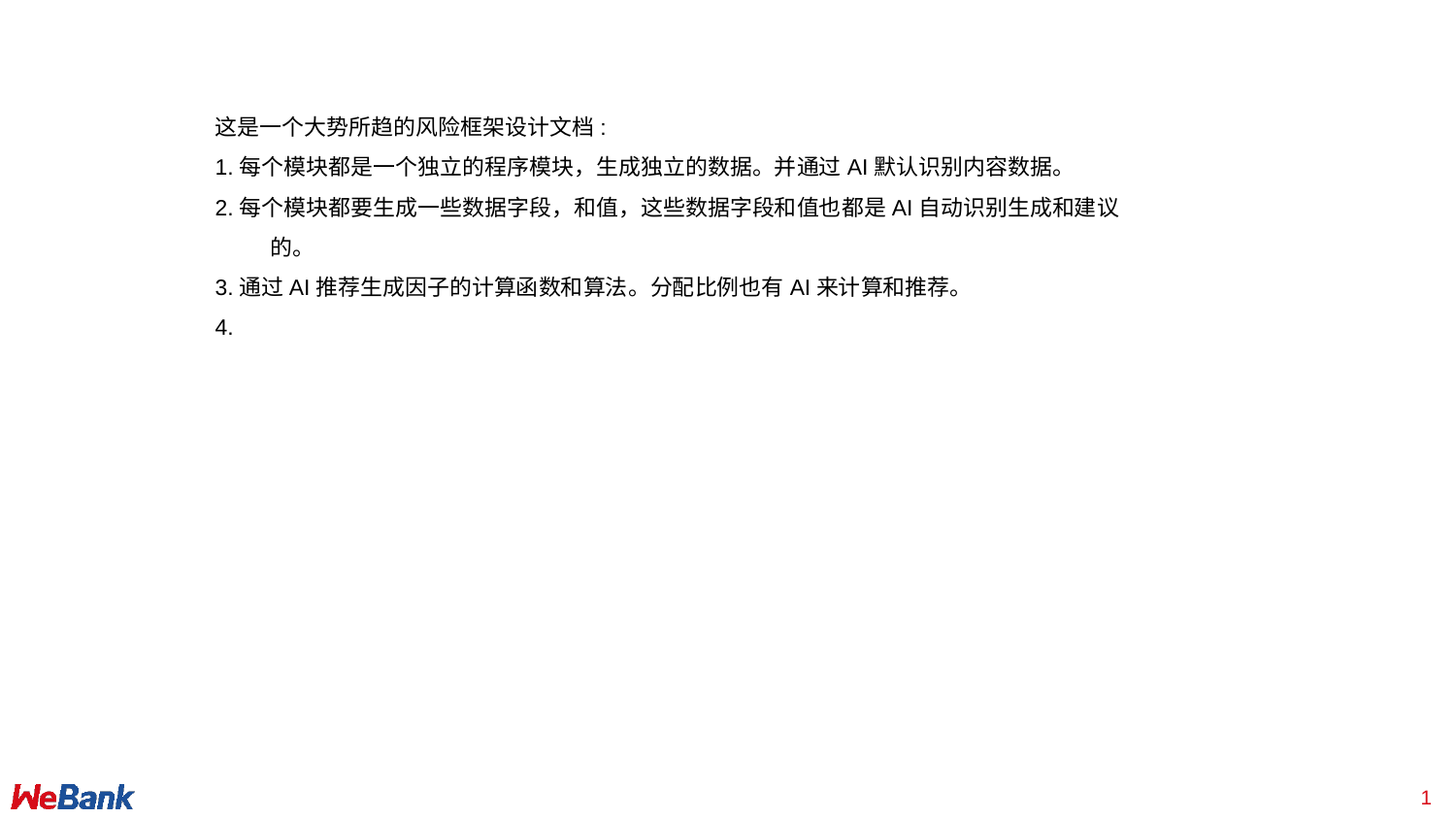

这是一个大势所趋的风险框架设计文档:
1.每个模块都是一个独立的程序模块，生成独立的数据。并通过AI默认识别内容数据。
2.每个模块都要生成一些数据字段，和值，这些数据字段和值也都是AI自动识别生成和建议的。
3.通过AI推荐生成因子的计算函数和算法。分配比例也有AI来计算和推荐。
4.